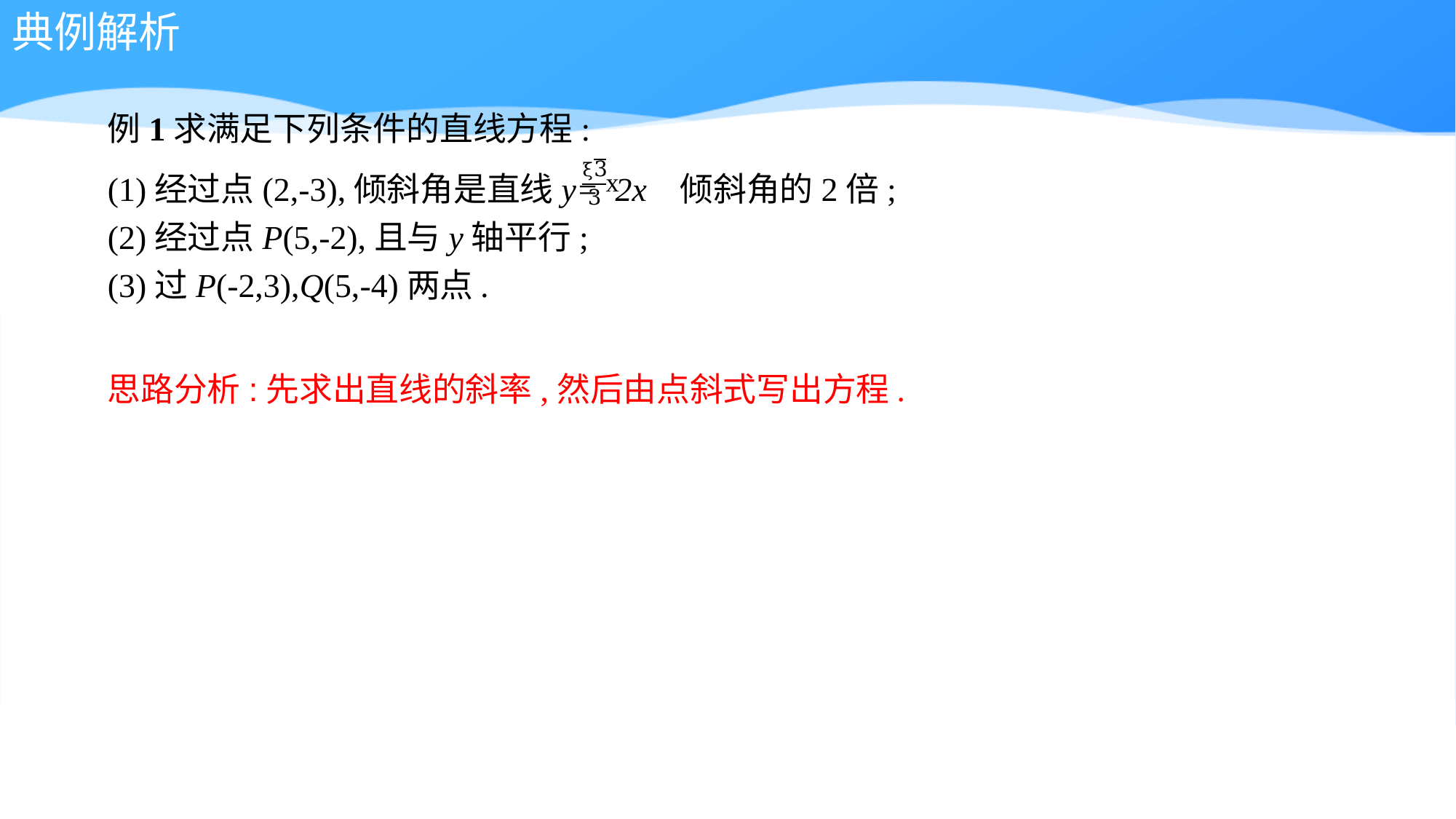

典例解析
例1求满足下列条件的直线方程:
(1)经过点(2,-3),倾斜角是直线y=  2x   倾斜角的2倍;
(2)经过点P(5,-2),且与y轴平行;
(3)过P(-2,3),Q(5,-4)两点.
思路分析:先求出直线的斜率,然后由点斜式写出方程.